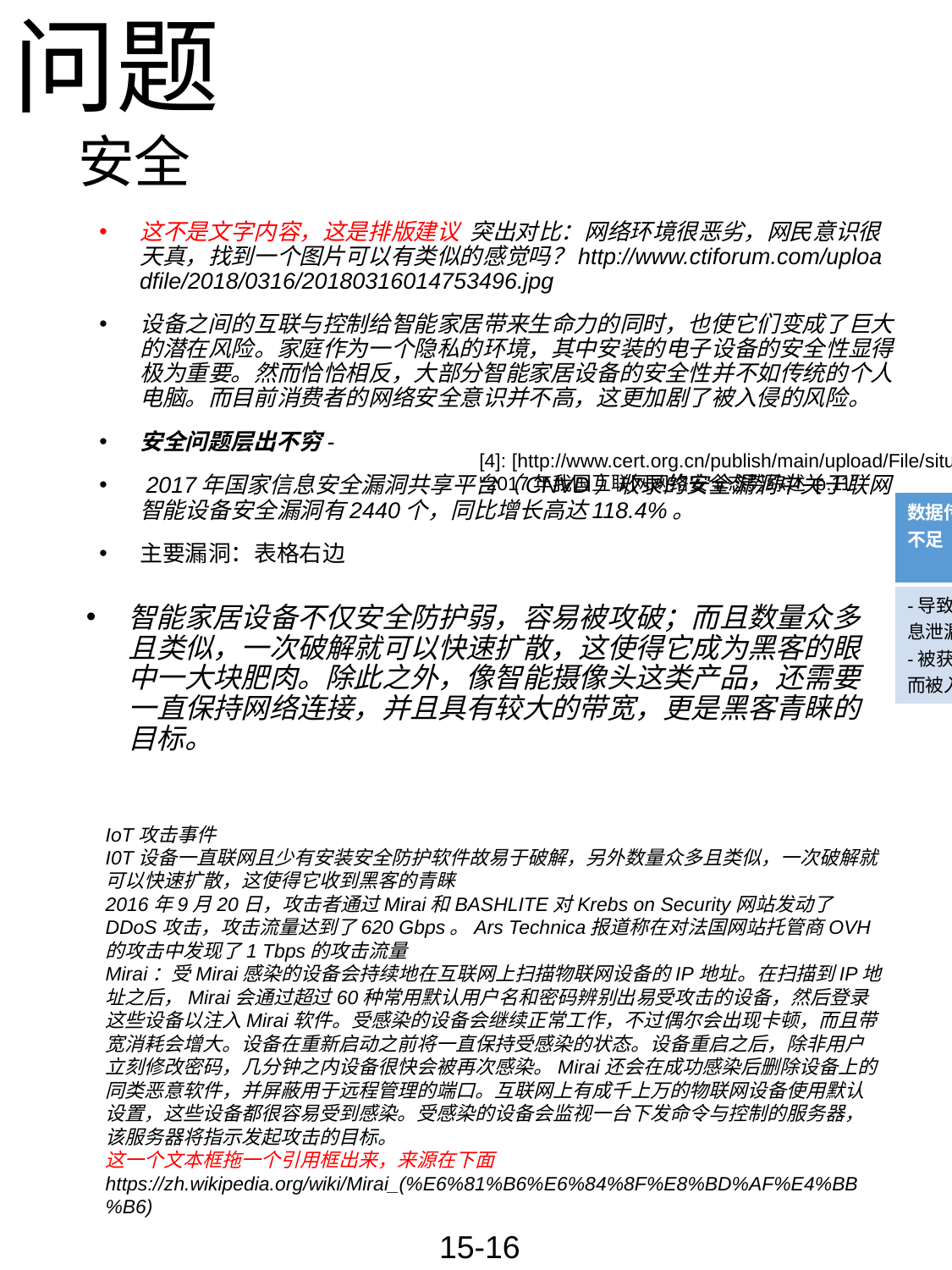

# 问题
安全
这不是文字内容，这是排版建议  突出对比：网络环境很恶劣，网民意识很天真，找到一个图片可以有类似的感觉吗？http://www.ctiforum.com/uploadfile/2018/0316/20180316014753496.jpg
设备之间的互联与控制给智能家居带来生命力的同时，也使它们变成了巨大的潜在风险。家庭作为一个隐私的环境，其中安装的电子设备的安全性显得极为重要。然而恰恰相反，大部分智能家居设备的安全性并不如传统的个人电脑。而目前消费者的网络安全意识并不高，这更加剧了被入侵的风险。
安全问题层出不穷-
 2017年国家信息安全漏洞共享平台（CNVD）收录的安全漏洞中关于联网智能设备安全漏洞有2440个，同比增长高达118.4%。
主要漏洞：表格右边
[4]: [http://www.cert.org.cn/publish/main/upload/File/situation.pdf] "2017年我国互联网网络安全态势综述 p.11“
| 数据传输加密不足 | 客户端APP代码存在漏洞缺陷。 | 硬件设备存在调试接口||远程控制命令缺乏加固授权 | 使用有安全漏洞的操作系统或第三方库 |
| --- | --- | --- | --- |
| -导致用户信息泄漏 -被获取密码而被入侵 | 设备在软件升级下载期间没有加密，很可能被利用而对设备重新编程 | 存在非法入侵、劫持应用的风险 | 许多设备使用Linux操作系统的精简版本，故自带常见的Linux安全漏洞。而且，设备制造商并没有像对待传统计算机那样花功夫去加强安全保护。 |
智能家居设备不仅安全防护弱，容易被攻破；而且数量众多且类似，一次破解就可以快速扩散，这使得它成为黑客的眼中一大块肥肉。除此之外，像智能摄像头这类产品，还需要一直保持网络连接，并且具有较大的带宽，更是黑客青睐的目标。
IoT攻击事件
I0T设备一直联网且少有安装安全防护软件故易于破解，另外数量众多且类似，一次破解就可以快速扩散，这使得它收到黑客的青睐
2016年9月20日，攻击者通过Mirai和BASHLITE对Krebs on Security网站发动了DDoS攻击，攻击流量达到了620 Gbps。Ars Technica报道称在对法国网站托管商OVH的攻击中发现了1 Tbps的攻击流量
Mirai：受Mirai感染的设备会持续地在互联网上扫描物联网设备的IP地址。在扫描到IP地址之后，Mirai会通过超过60种常用默认用户名和密码辨别出易受攻击的设备，然后登录这些设备以注入Mirai软件。受感染的设备会继续正常工作，不过偶尔会出现卡顿，而且带宽消耗会增大。设备在重新启动之前将一直保持受感染的状态。设备重启之后，除非用户立刻修改密码，几分钟之内设备很快会被再次感染。Mirai还会在成功感染后删除设备上的同类恶意软件，并屏蔽用于远程管理的端口。互联网上有成千上万的物联网设备使用默认设置，这些设备都很容易受到感染。受感染的设备会监视一台下发命令与控制的服务器，该服务器将指示发起攻击的目标。
这一个文本框拖一个引用框出来，来源在下面
https://zh.wikipedia.org/wiki/Mirai_(%E6%81%B6%E6%84%8F%E8%BD%AF%E4%BB%B6)
15-16